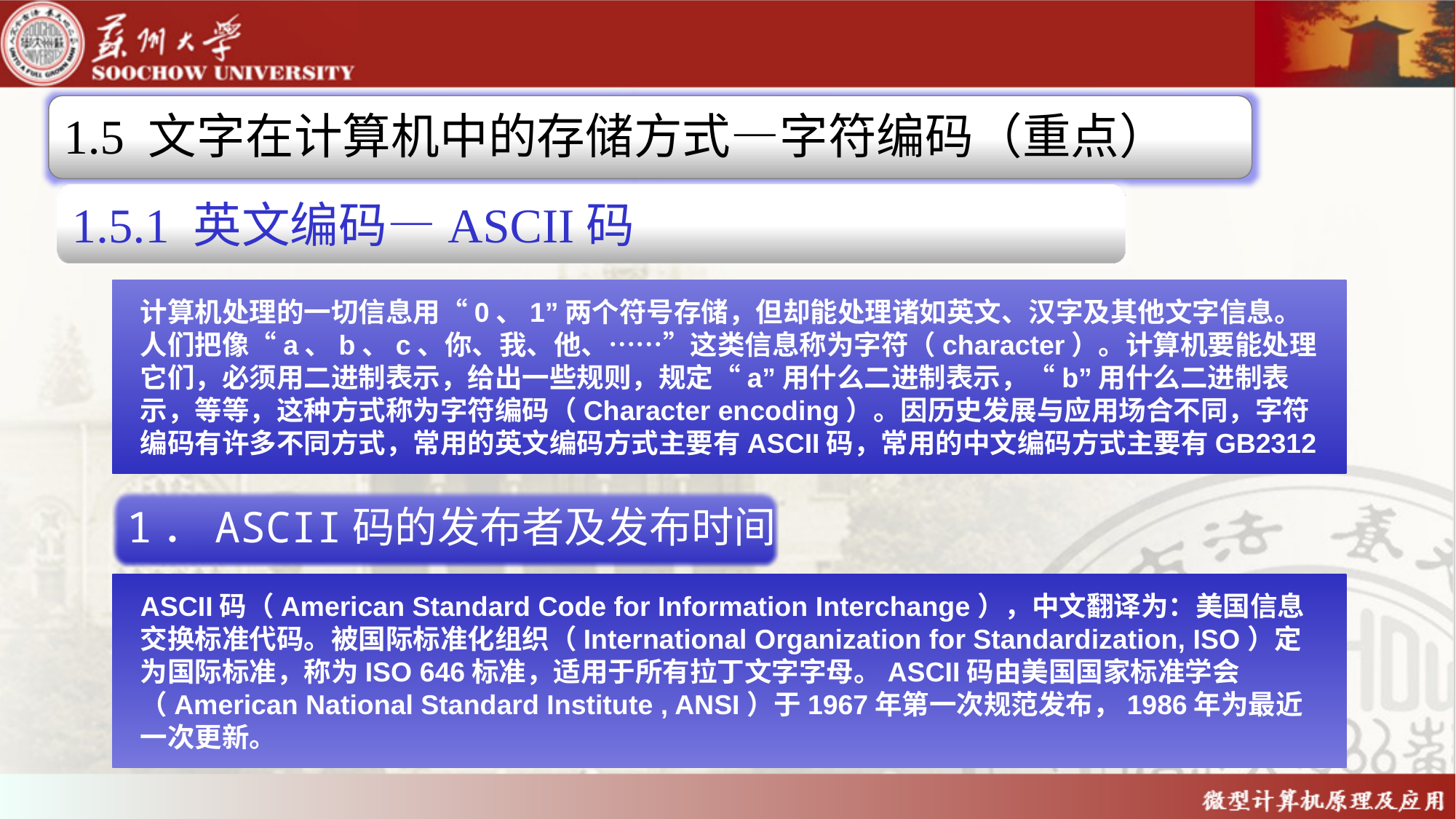

1.5 文字在计算机中的存储方式—字符编码（重点）
1.5.1 英文编码—ASCII码

计算机处理的一切信息用“0、1”两个符号存储，但却能处理诸如英文、汉字及其他文字信息。人们把像“a、b、c、你、我、他、……”这类信息称为字符（character）。计算机要能处理它们，必须用二进制表示，给出一些规则，规定“a”用什么二进制表示，“b”用什么二进制表示，等等，这种方式称为字符编码（Character encoding）。因历史发展与应用场合不同，字符编码有许多不同方式，常用的英文编码方式主要有ASCII码，常用的中文编码方式主要有GB2312
1．ASCII码的发布者及发布时间
ASCII码（American Standard Code for Information Interchange），中文翻译为：美国信息交换标准代码。被国际标准化组织（International Organization for Standardization, ISO）定为国际标准，称为ISO 646标准，适用于所有拉丁文字字母。ASCII码由美国国家标准学会（American National Standard Institute , ANSI）于1967年第一次规范发布，1986年为最近一次更新。